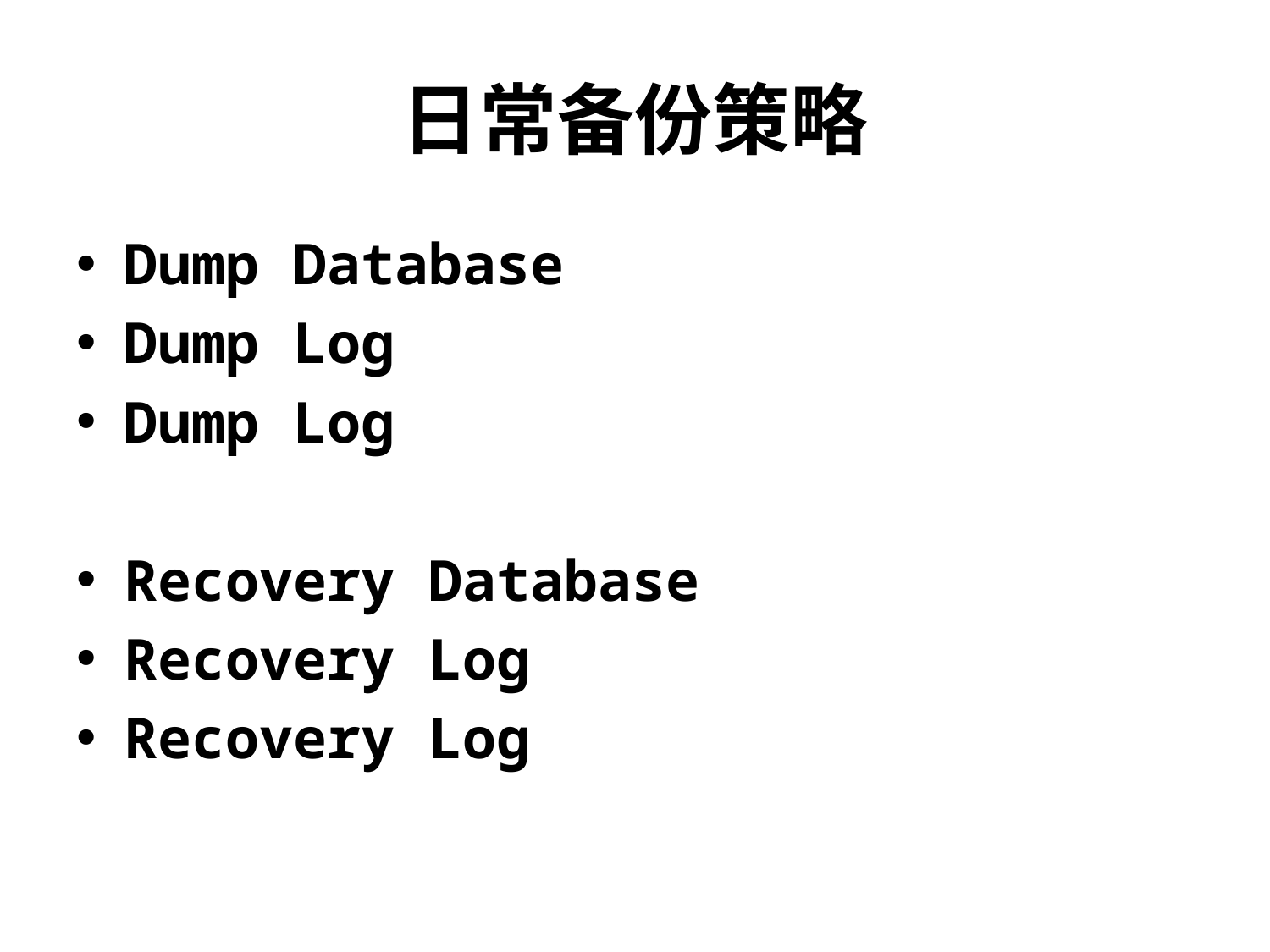

# 日常备份策略
Dump Database
Dump Log
Dump Log

Recovery Database
Recovery Log
Recovery Log